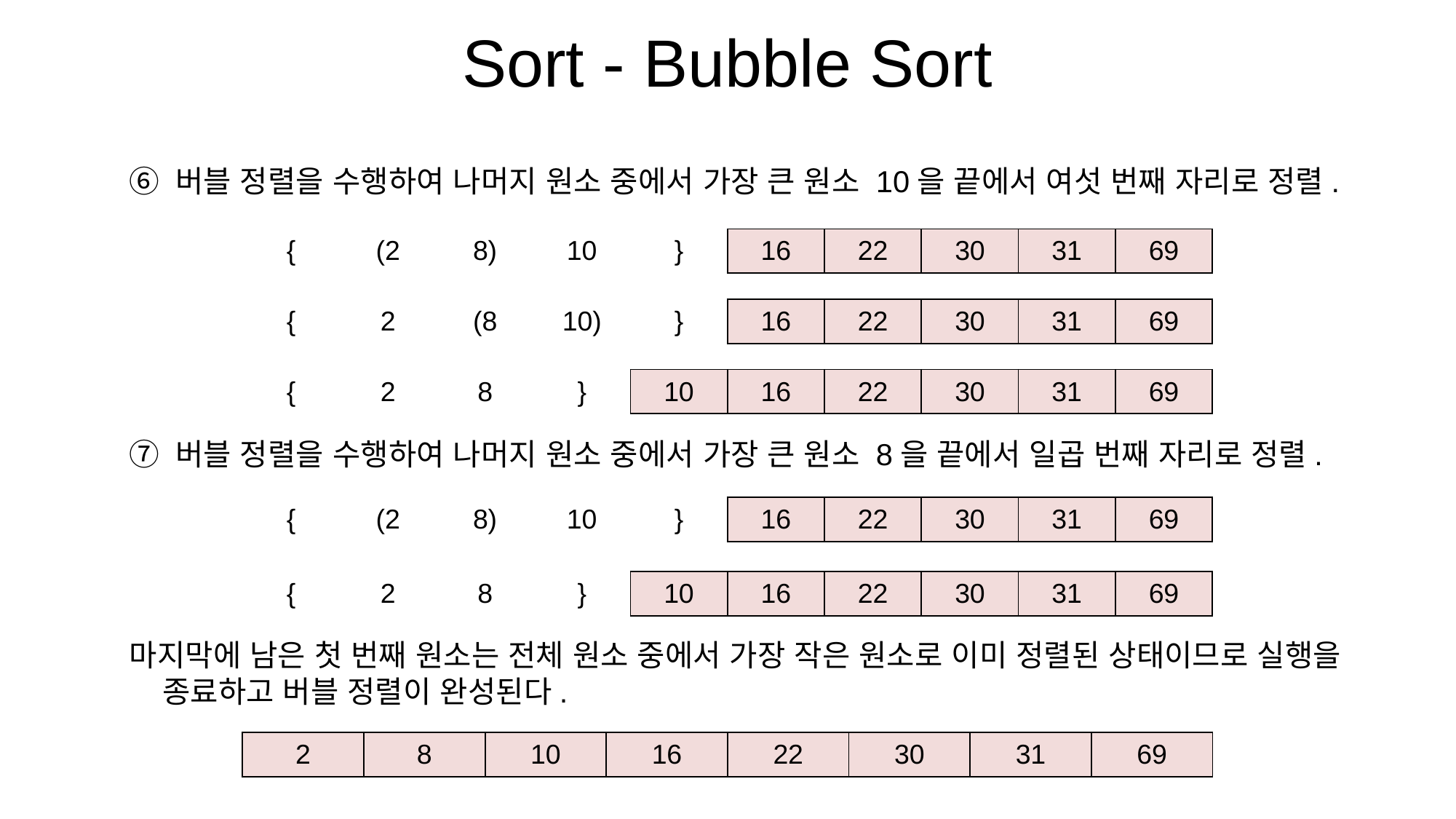

# Sort - Bubble Sort
⑥ 버블 정렬을 수행하여 나머지 원소 중에서 가장 큰 원소 10을 끝에서 여섯 번째 자리로 정렬.
| { | (2 | 8) | 10 | } | 16 | 22 | 30 | 31 | 69 |
| --- | --- | --- | --- | --- | --- | --- | --- | --- | --- |
| { | 2 | (8 | 10) | } | 16 | 22 | 30 | 31 | 69 |
| --- | --- | --- | --- | --- | --- | --- | --- | --- | --- |
| { | 2 | 8 | } | 10 | 16 | 22 | 30 | 31 | 69 |
| --- | --- | --- | --- | --- | --- | --- | --- | --- | --- |
⑦ 버블 정렬을 수행하여 나머지 원소 중에서 가장 큰 원소 8을 끝에서 일곱 번째 자리로 정렬.
| { | (2 | 8) | 10 | } | 16 | 22 | 30 | 31 | 69 |
| --- | --- | --- | --- | --- | --- | --- | --- | --- | --- |
| { | 2 | 8 | } | 10 | 16 | 22 | 30 | 31 | 69 |
| --- | --- | --- | --- | --- | --- | --- | --- | --- | --- |
마지막에 남은 첫 번째 원소는 전체 원소 중에서 가장 작은 원소로 이미 정렬된 상태이므로 실행을 종료하고 버블 정렬이 완성된다.
| 2 | 8 | 10 | 16 | 22 | 30 | 31 | 69 |
| --- | --- | --- | --- | --- | --- | --- | --- |